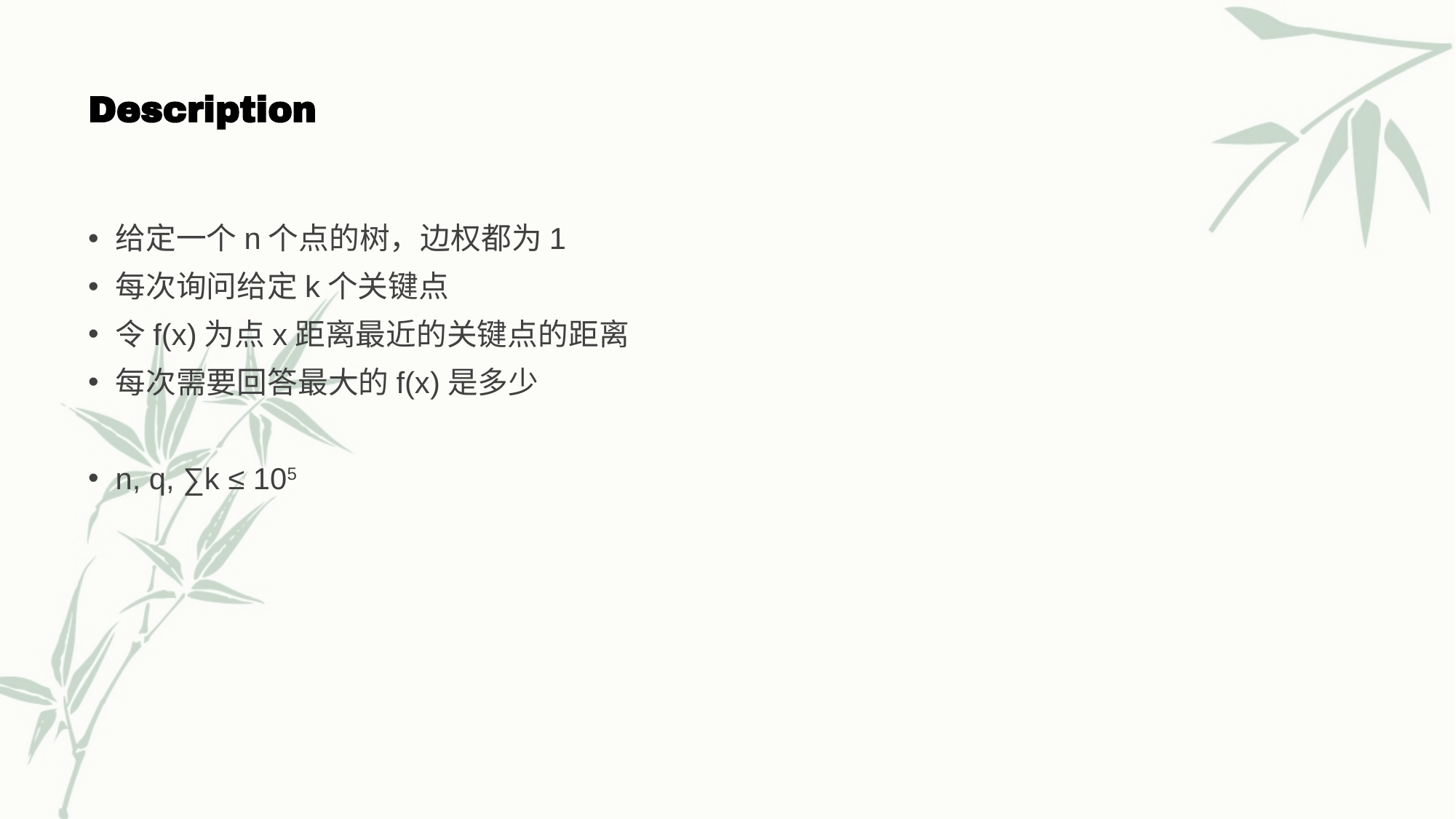

# Description
给定一个n个点的树，边权都为1
每次询问给定k个关键点
令f(x)为点x距离最近的关键点的距离
每次需要回答最大的f(x)是多少

n, q, ∑k ≤ 105